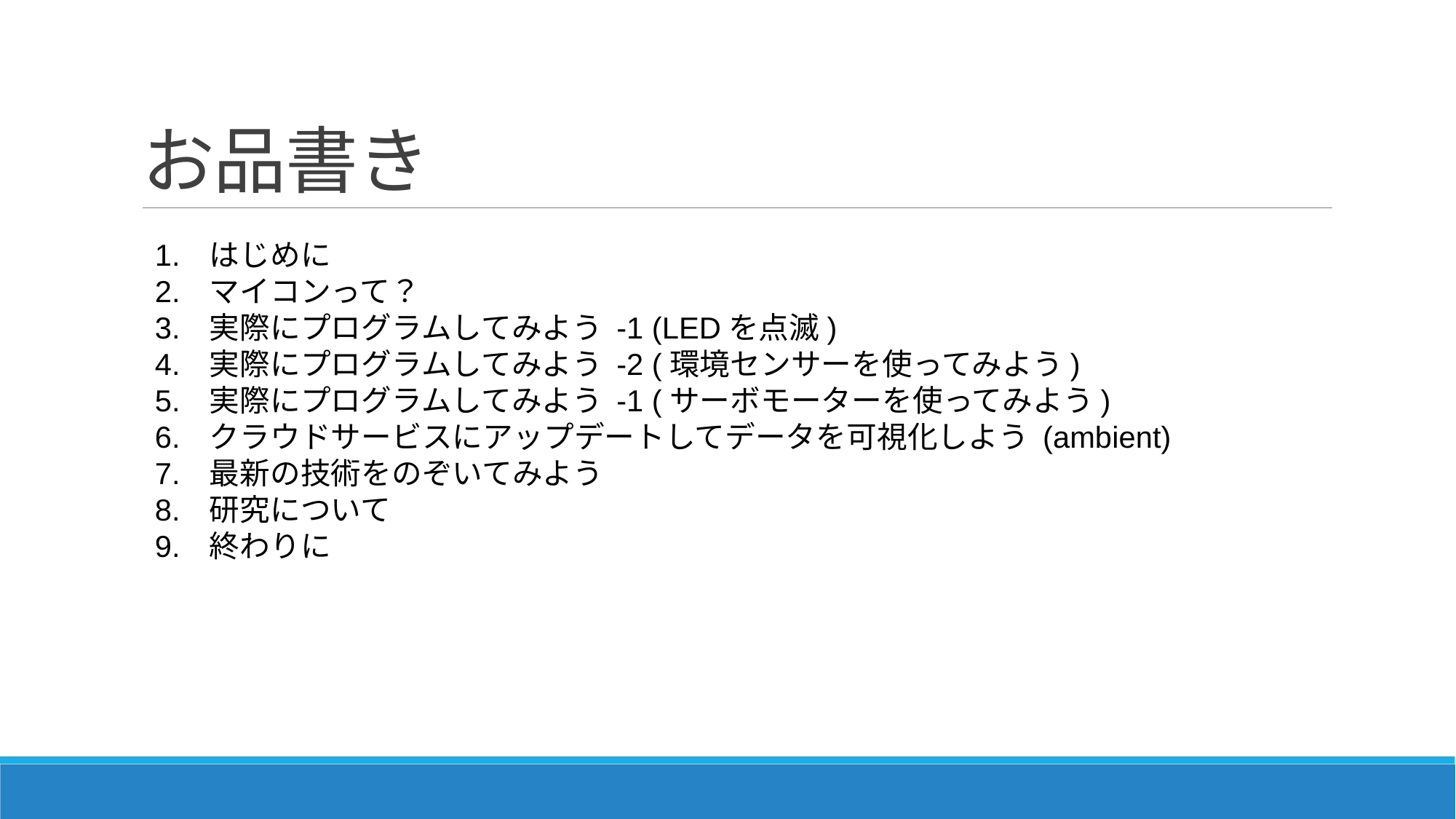

# お品書き
はじめに
マイコンって？
実際にプログラムしてみよう -1 (LEDを点滅)
実際にプログラムしてみよう -2 (環境センサーを使ってみよう)
実際にプログラムしてみよう -1 (サーボモーターを使ってみよう)
クラウドサービスにアップデートしてデータを可視化しよう (ambient)
最新の技術をのぞいてみよう
研究について
終わりに